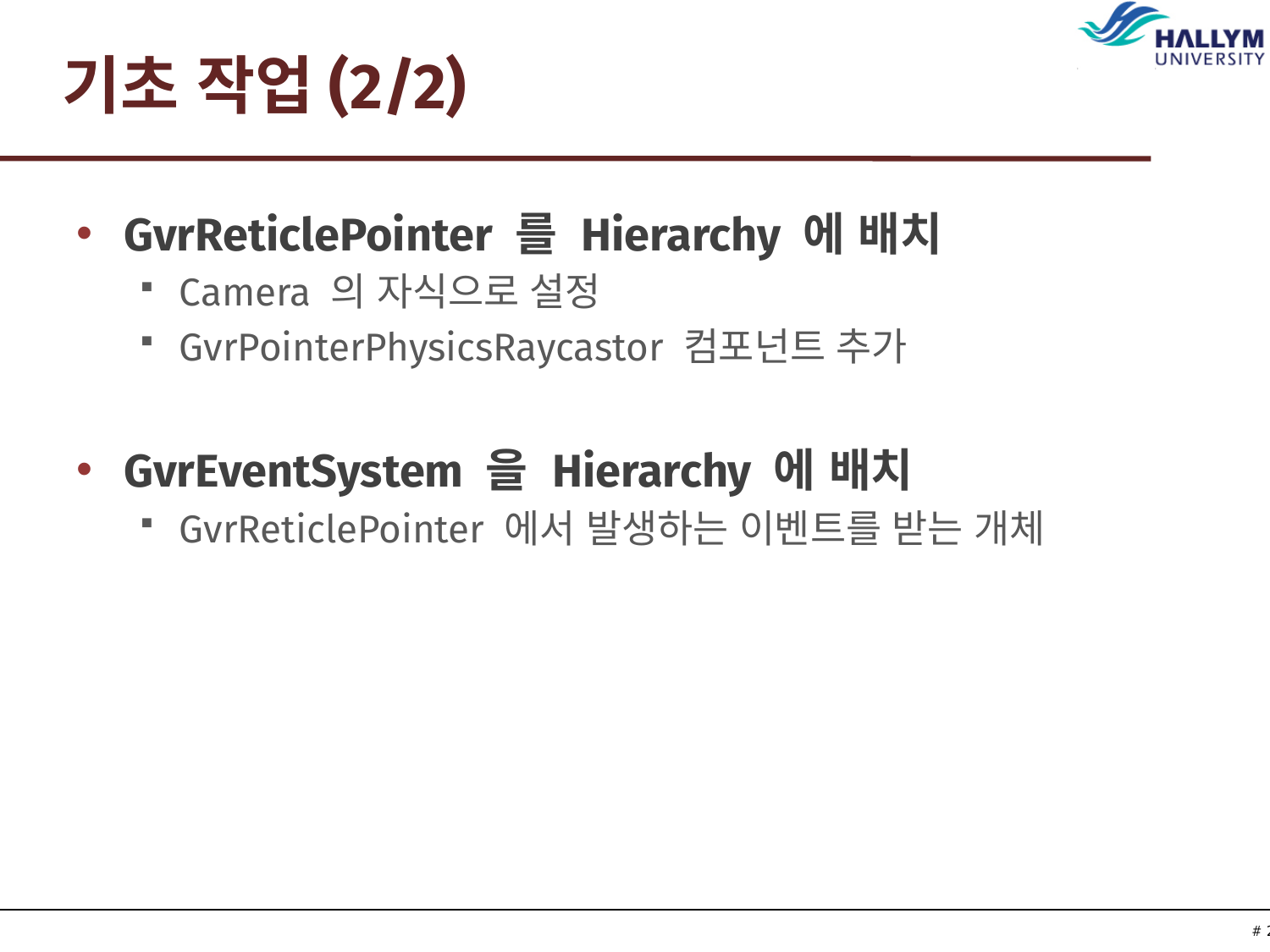

# 기초 작업(2/2)
GvrReticlePointer 를 Hierarchy 에 배치
Camera 의 자식으로 설정
GvrPointerPhysicsRaycastor 컴포넌트 추가

GvrEventSystem 을 Hierarchy 에 배치
GvrReticlePointer 에서 발생하는 이벤트를 받는 개체